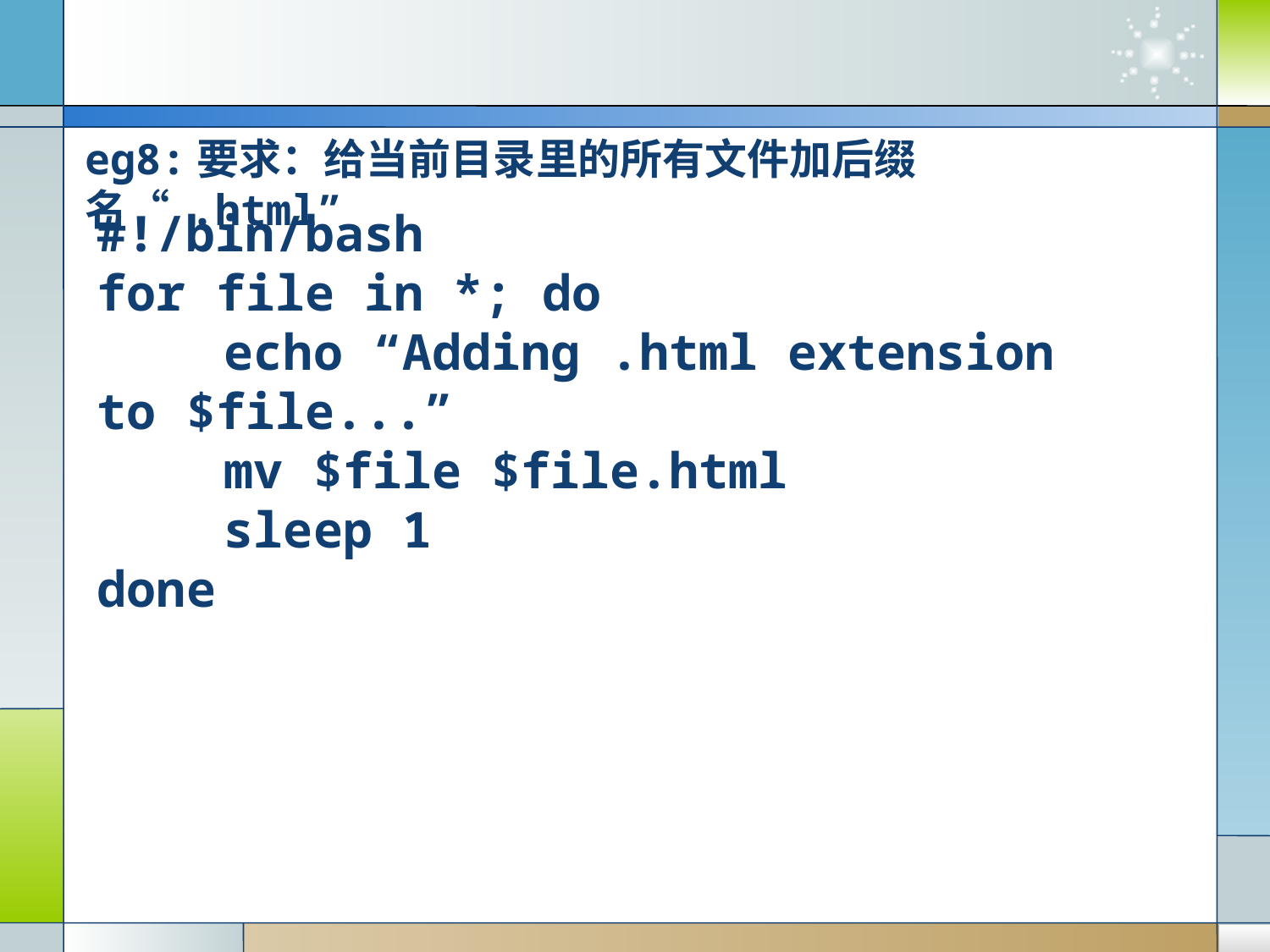

eg8:要求：给当前目录里的所有文件加后缀名“ .html”
#!/bin/bash
for file in *; do
	echo “Adding .html extension to $file...”
	mv $file $file.html
	sleep 1
done